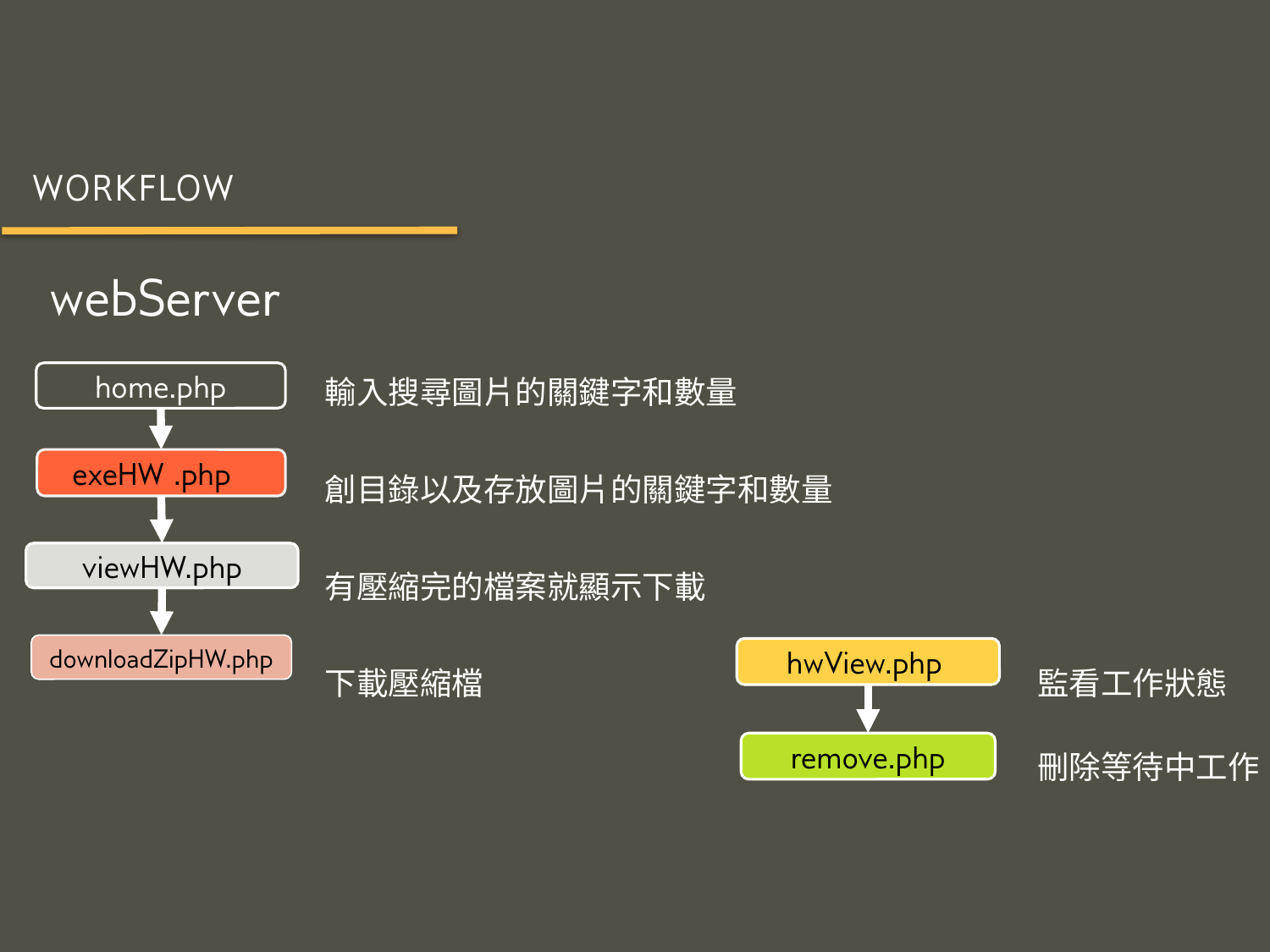

# Workflow
webServer

輸入搜尋圖片的關鍵字和數量
創目錄以及存放圖片的關鍵字和數量
有壓縮完的檔案就顯示下載
下載壓縮檔
home.php
exeHW .php
viewHW.php
監看工作狀態
刪除等待中工作
downloadZipHW.php
hwView.php
remove.php